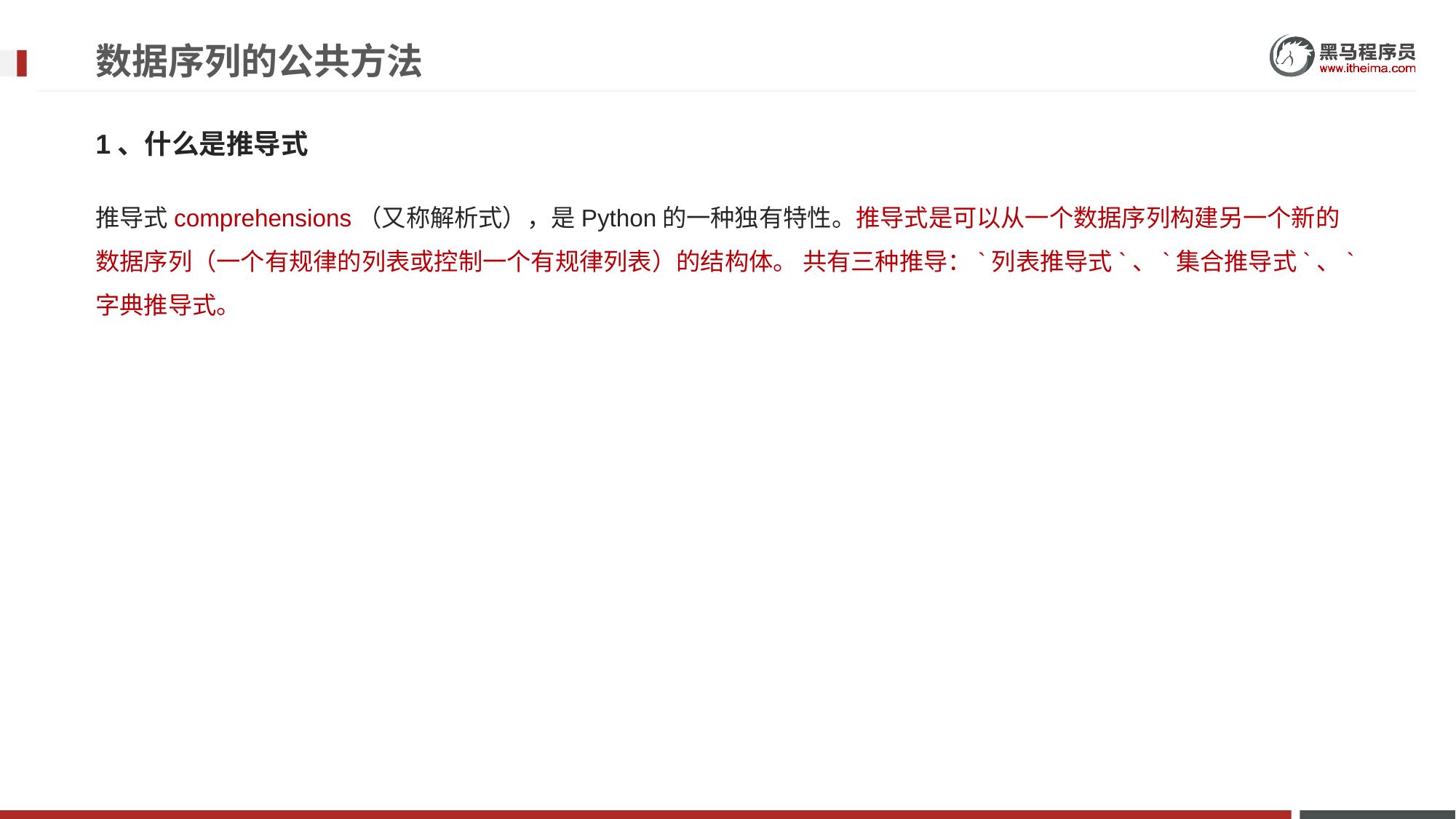

# 数据序列的公共方法
1、什么是推导式
推导式comprehensions（又称解析式），是Python的一种独有特性。推导式是可以从一个数据序列构建另一个新的数据序列（一个有规律的列表或控制一个有规律列表）的结构体。 共有三种推导：`列表推导式`、`集合推导式`、`字典推导式。